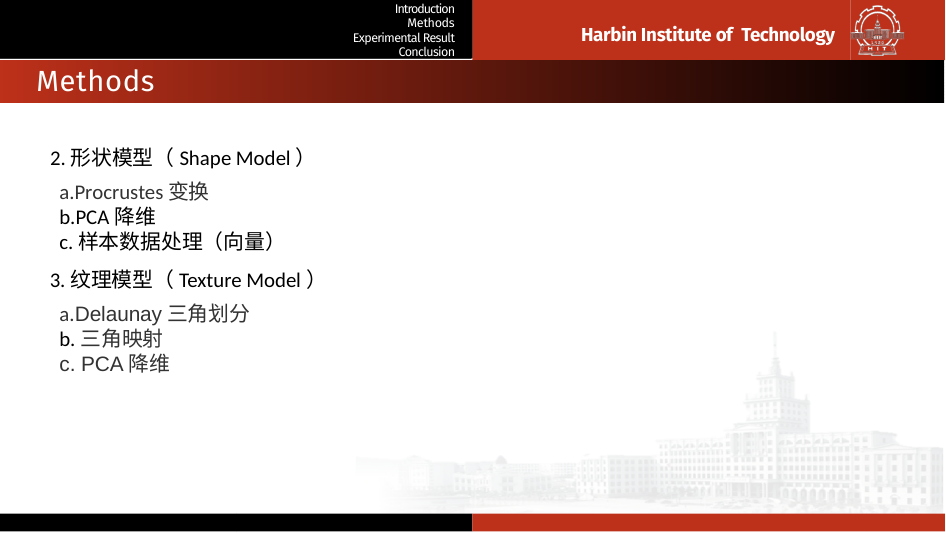

background
Model  Implementation
Results
Introduction
Features
AdaBoost
Cascade

Introduction
Methods
Experimental Result
Conclusion

Harbin Institute of Technology
Methods

2.形状模型（Shape Model）
a.Procrustes变换
b.PCA降维
c.样本数据处理（向量）
3.纹理模型（Texture Model）
a.Delaunay三角划分
b.三角映射
c. PCA降维